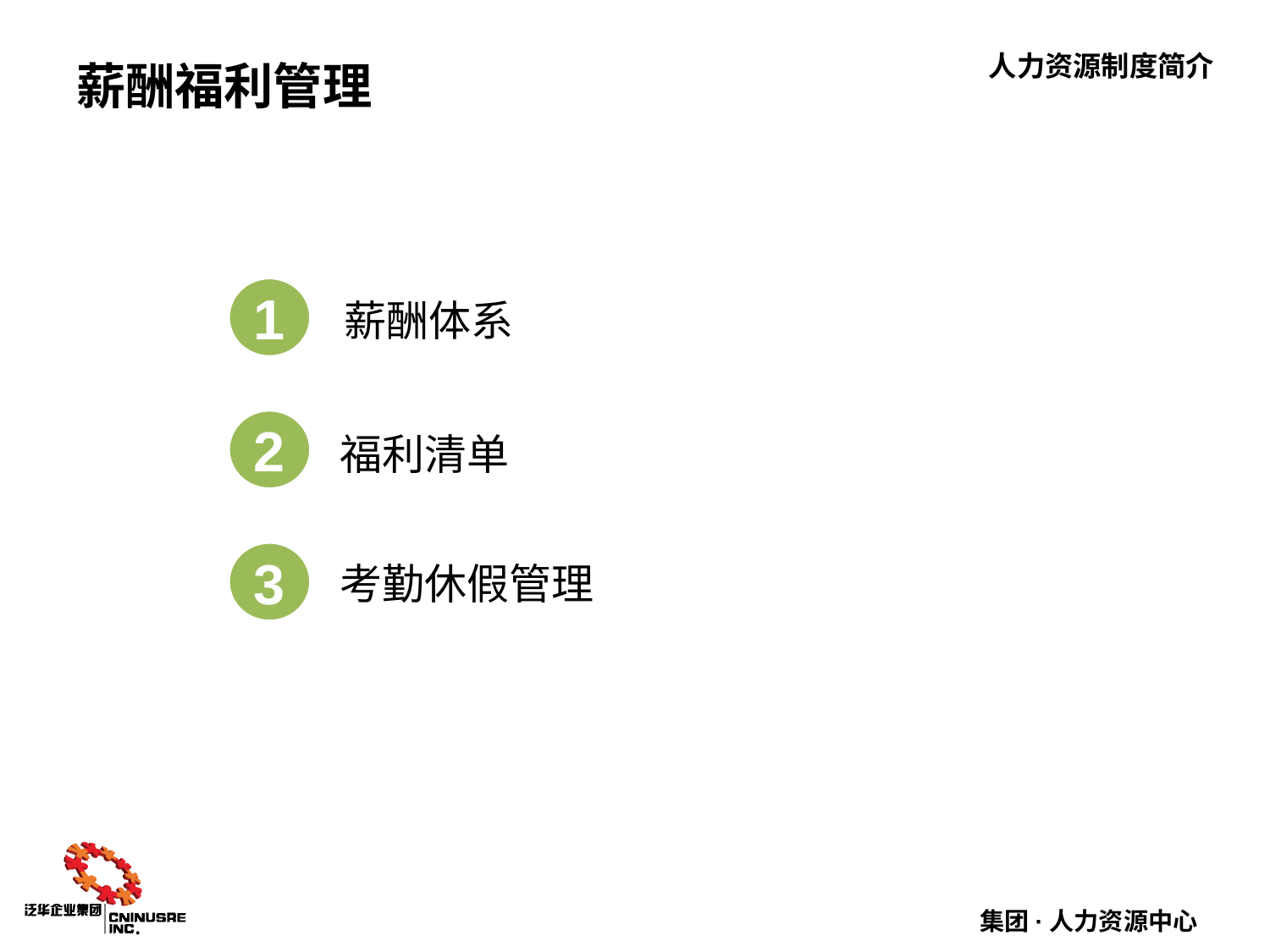

# 薪酬福利管理
1
2
3
薪酬体系
福利清单
考勤休假管理